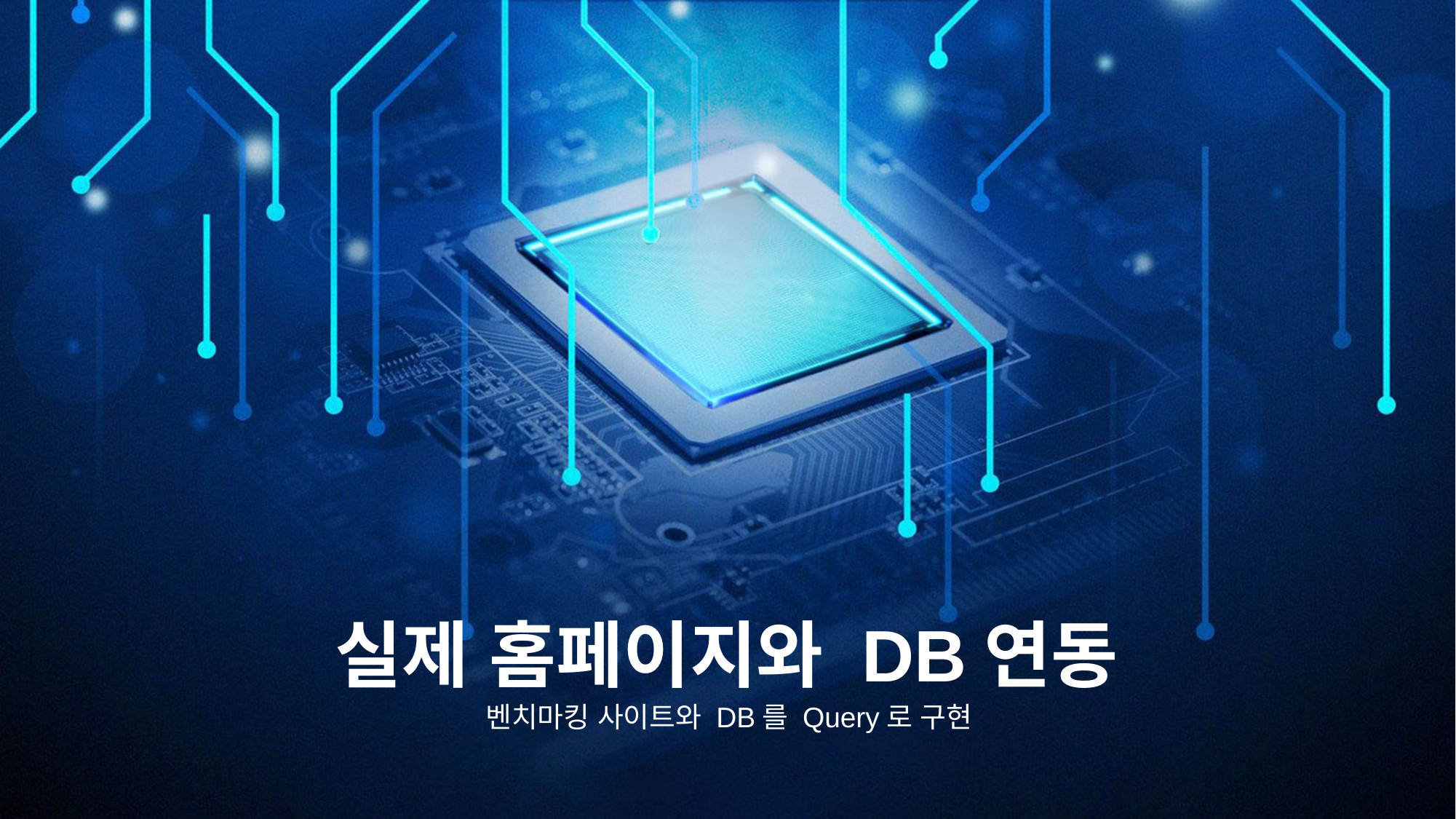

실제 홈페이지와 DB연동
벤치마킹 사이트와 DB를 Query로 구현